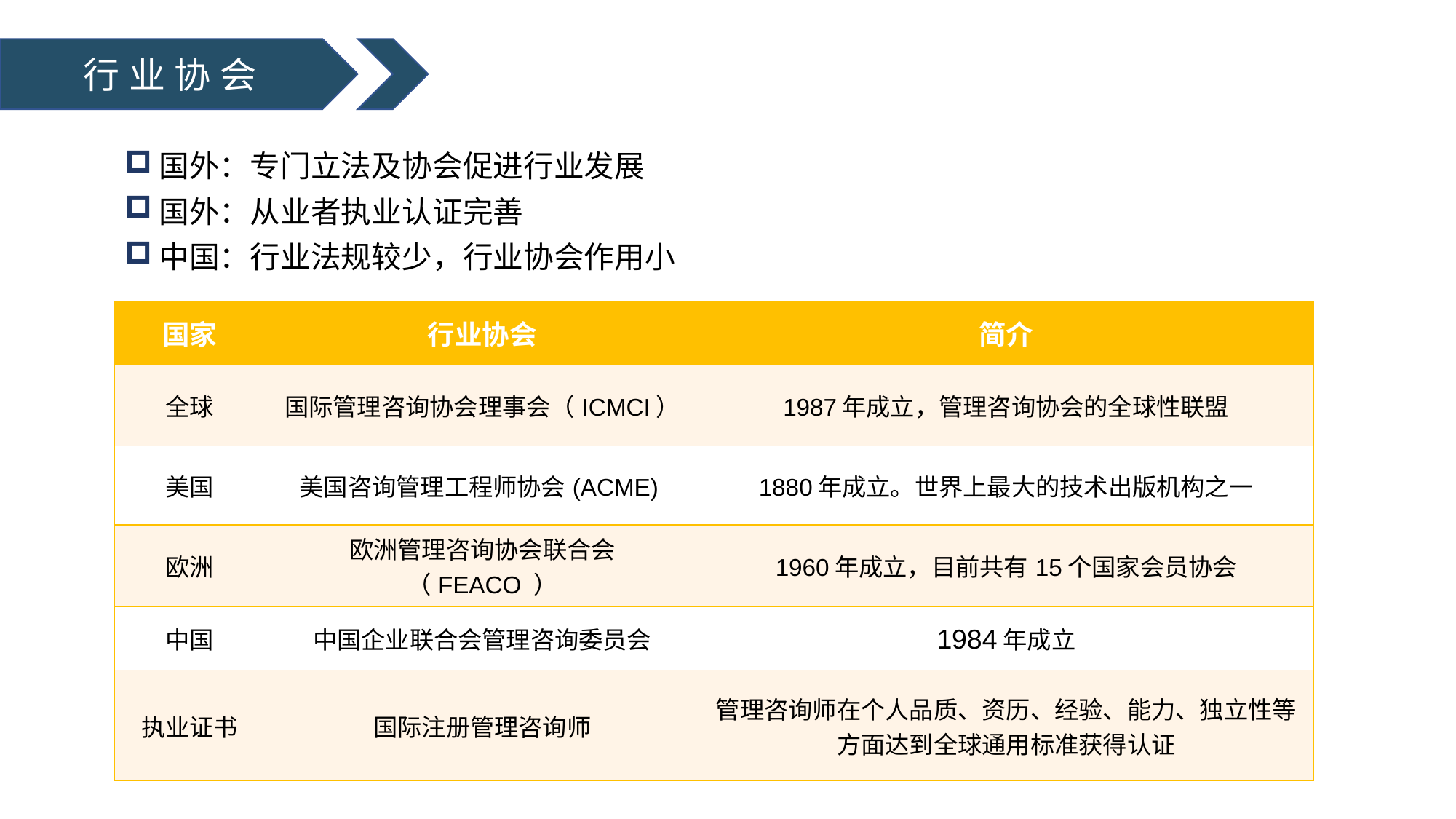

行业协会

国外：专门立法及协会促进行业发展
国外：从业者执业认证完善
中国：行业法规较少，行业协会作用小
| 国家 | 行业协会 | 简介 |
| --- | --- | --- |
| 全球 | 国际管理咨询协会理事会（ICMCI） | 1987年成立，管理咨询协会的全球性联盟 |
| 美国 | 美国咨询管理工程师协会(ACME) | 1880年成立。世界上最大的技术出版机构之一 |
| 欧洲 | 欧洲管理咨询协会联合会（FEACO ） | 1960年成立，目前共有15个国家会员协会 |
| 中国 | 中国企业联合会管理咨询委员会 | 1984年成立 |
| 执业证书 | 国际注册管理咨询师 | 管理咨询师在个人品质、资历、经验、能力、独立性等方面达到全球通用标准获得认证 |